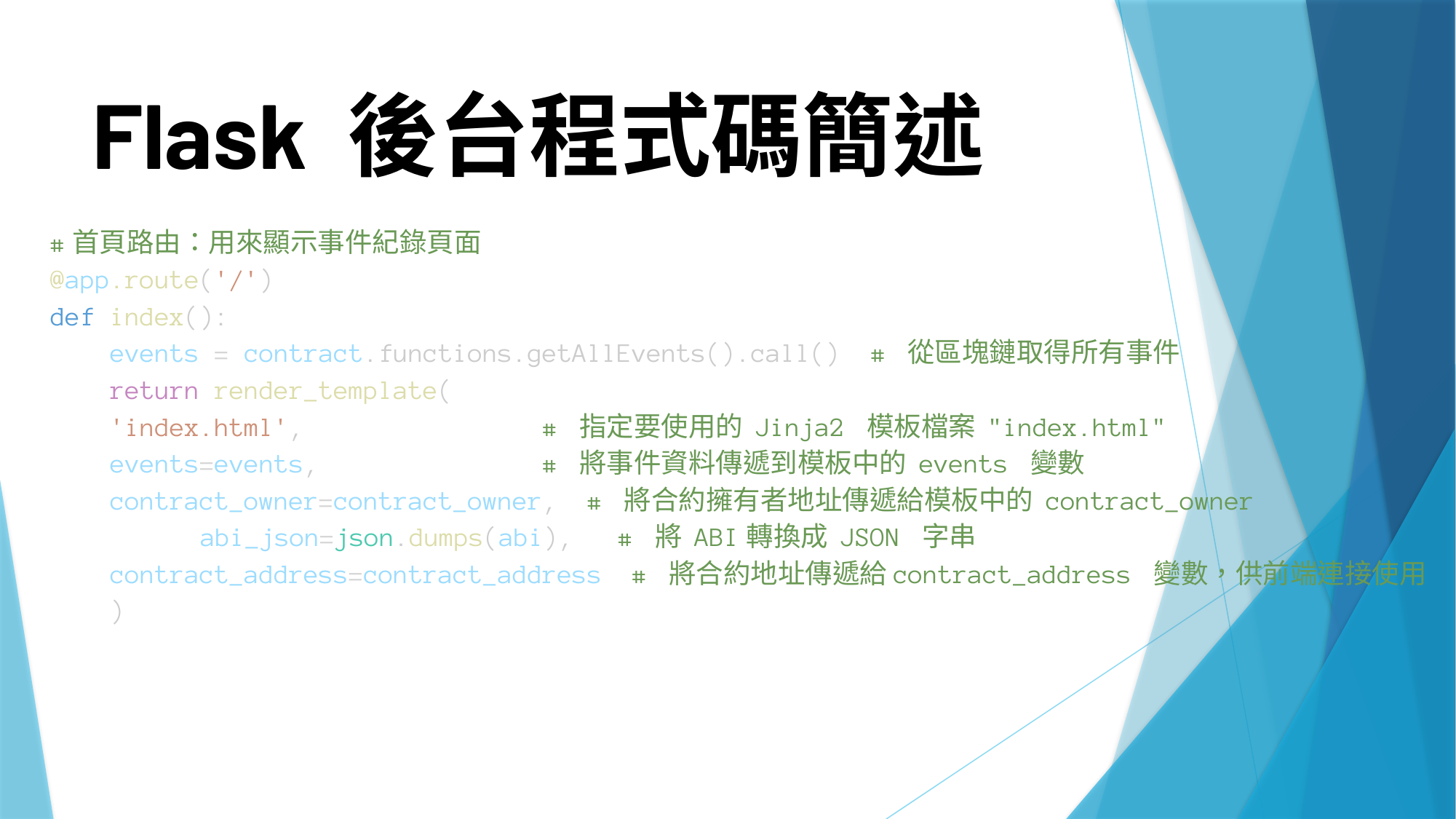

# Flask 後台程式碼簡述
#首頁路由：用來顯示事件紀錄頁面
@app.route('/')
def index():
    events = contract.functions.getAllEvents().call()  # 從區塊鏈取得所有事件
    return render_template(
    'index.html',                # 指定要使用的 Jinja2 模板檔案 "index.html"
    events=events,               # 將事件資料傳遞到模板中的 events 變數
    contract_owner=contract_owner,  # 將合約擁有者地址傳遞給模板中的 contract_owner
		abi_json=json.dumps(abi),   # 將 ABI轉換成 JSON 字串
    contract_address=contract_address  # 將合約地址傳遞給contract_address 變數，供前端連接使用
    )